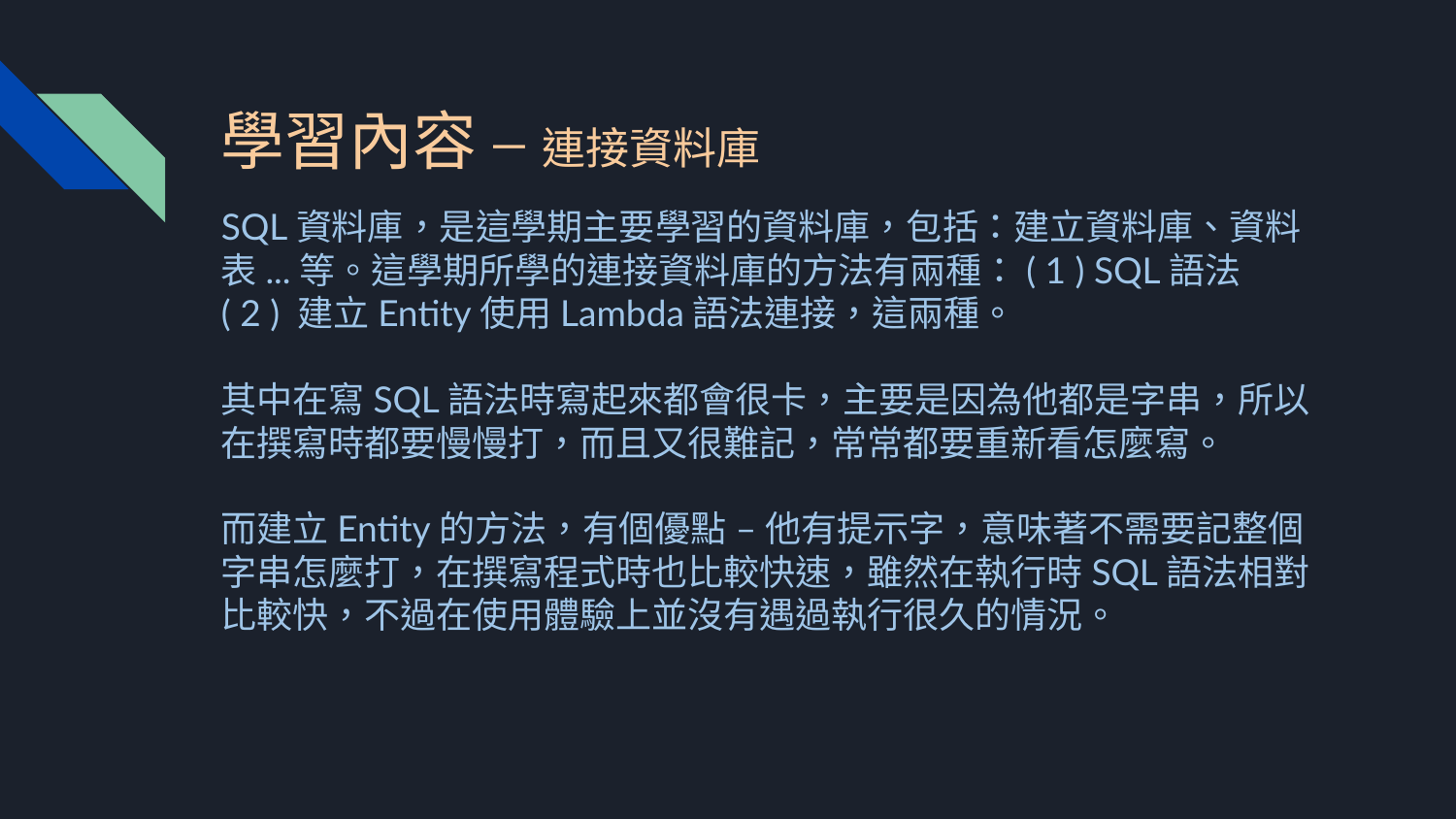

# 學習內容 – 連接資料庫
SQL資料庫，是這學期主要學習的資料庫，包括：建立資料庫、資料表...等。這學期所學的連接資料庫的方法有兩種：( 1 ) SQL語法 ( 2 ) 建立Entity使用Lambda語法連接，這兩種。
其中在寫SQL語法時寫起來都會很卡，主要是因為他都是字串，所以在撰寫時都要慢慢打，而且又很難記，常常都要重新看怎麼寫。
而建立Entity的方法，有個優點 – 他有提示字，意味著不需要記整個字串怎麼打，在撰寫程式時也比較快速，雖然在執行時SQL語法相對比較快，不過在使用體驗上並沒有遇過執行很久的情況。